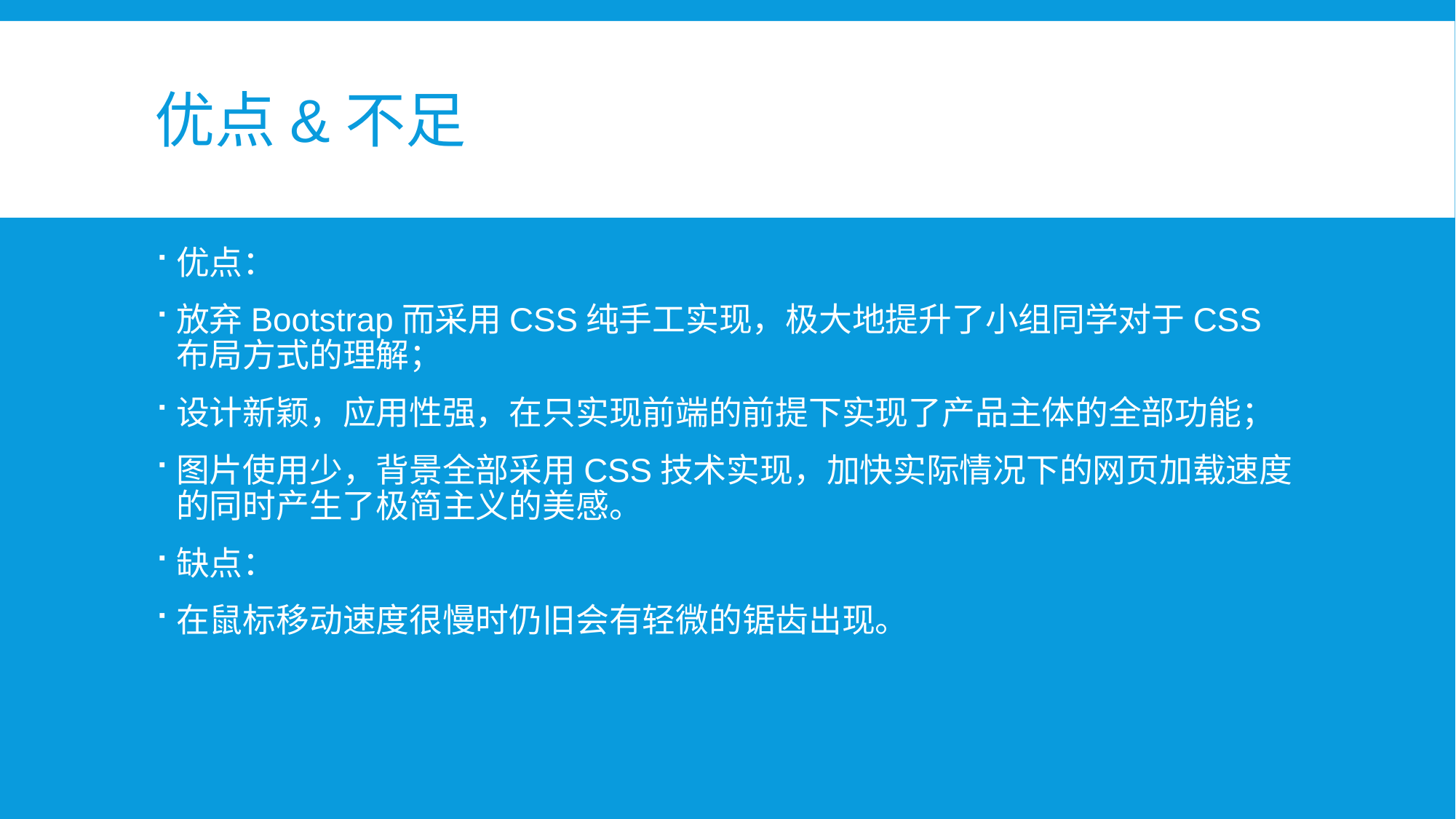

# 优点&不足
优点：
放弃Bootstrap而采用CSS纯手工实现，极大地提升了小组同学对于CSS布局方式的理解；
设计新颖，应用性强，在只实现前端的前提下实现了产品主体的全部功能；
图片使用少，背景全部采用CSS技术实现，加快实际情况下的网页加载速度的同时产生了极简主义的美感。
缺点：
在鼠标移动速度很慢时仍旧会有轻微的锯齿出现。